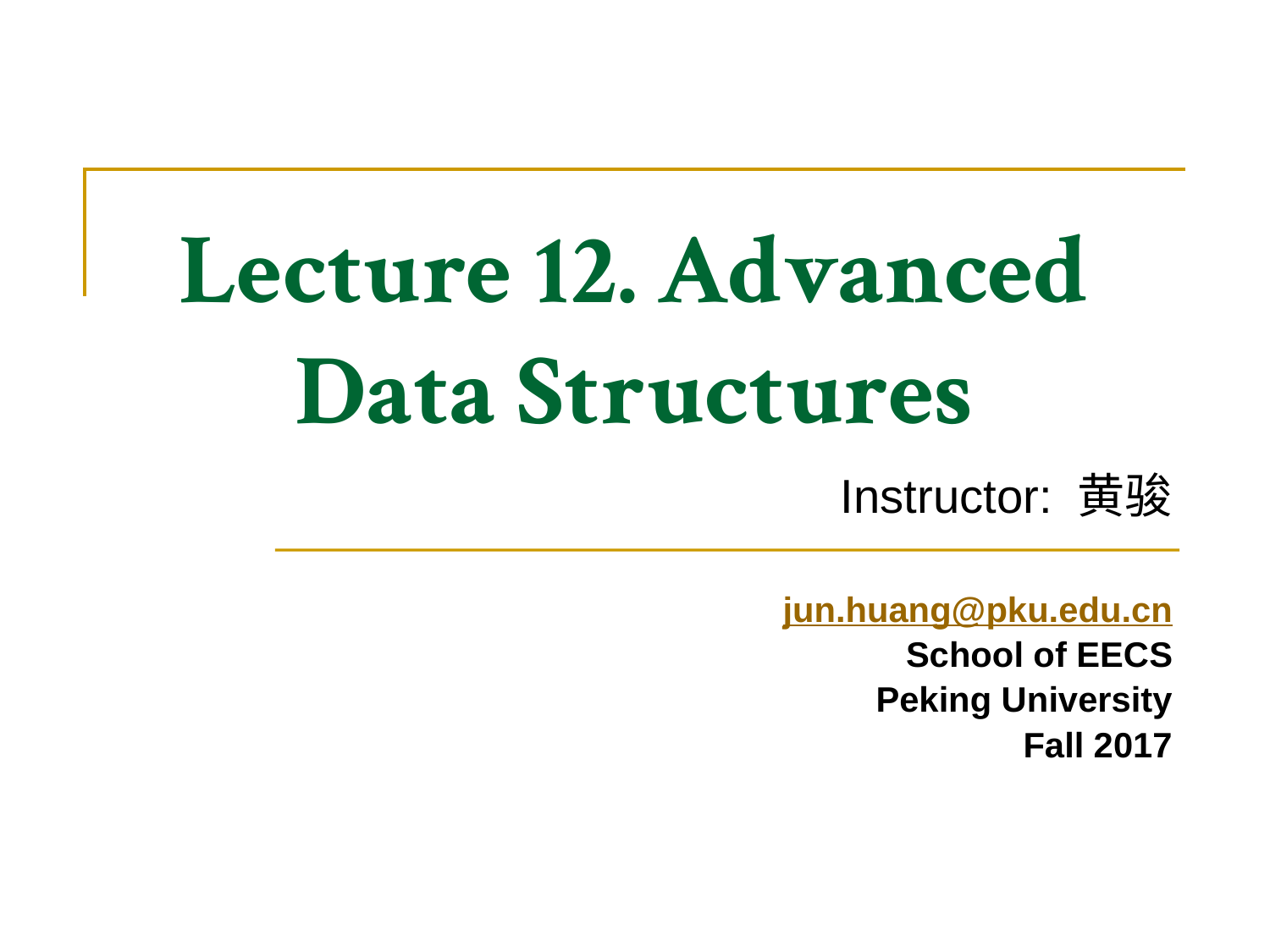

Lecture 12. Advanced
Data Structures
Instructor: 黄骏

jun.huang@pku.edu.cn
School of EECS
Peking University
Fall 2017